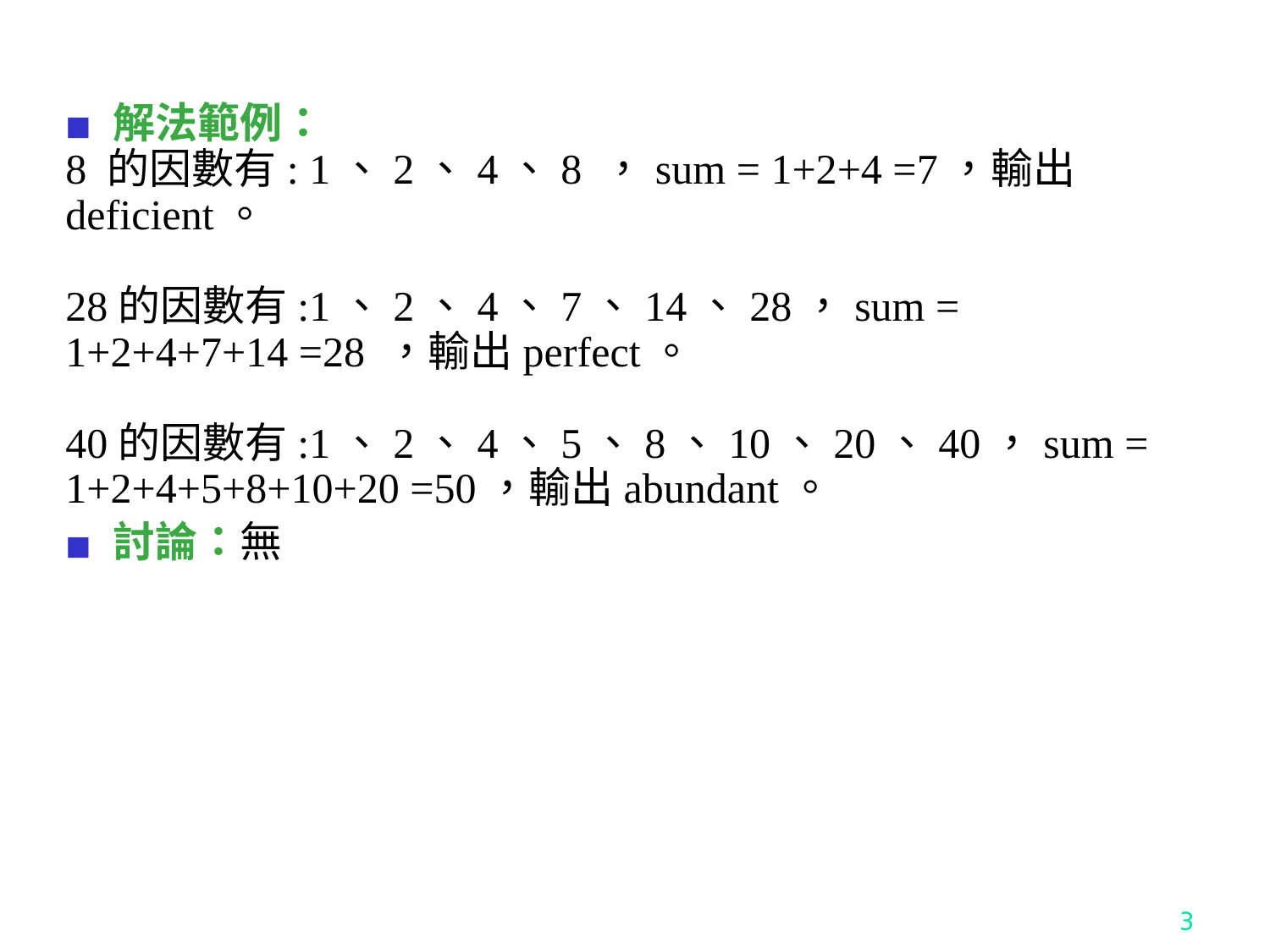

解法範例：
8 的因數有: 1、2、4、8 ，sum = 1+2+4 =7，輸出deficient。

28的因數有:1、2、4、7、14、28，sum = 1+2+4+7+14 =28 ，輸出perfect。

40的因數有:1、2、4、5、8、10、20、40，sum = 1+2+4+5+8+10+20 =50，輸出abundant。
討論：無
3